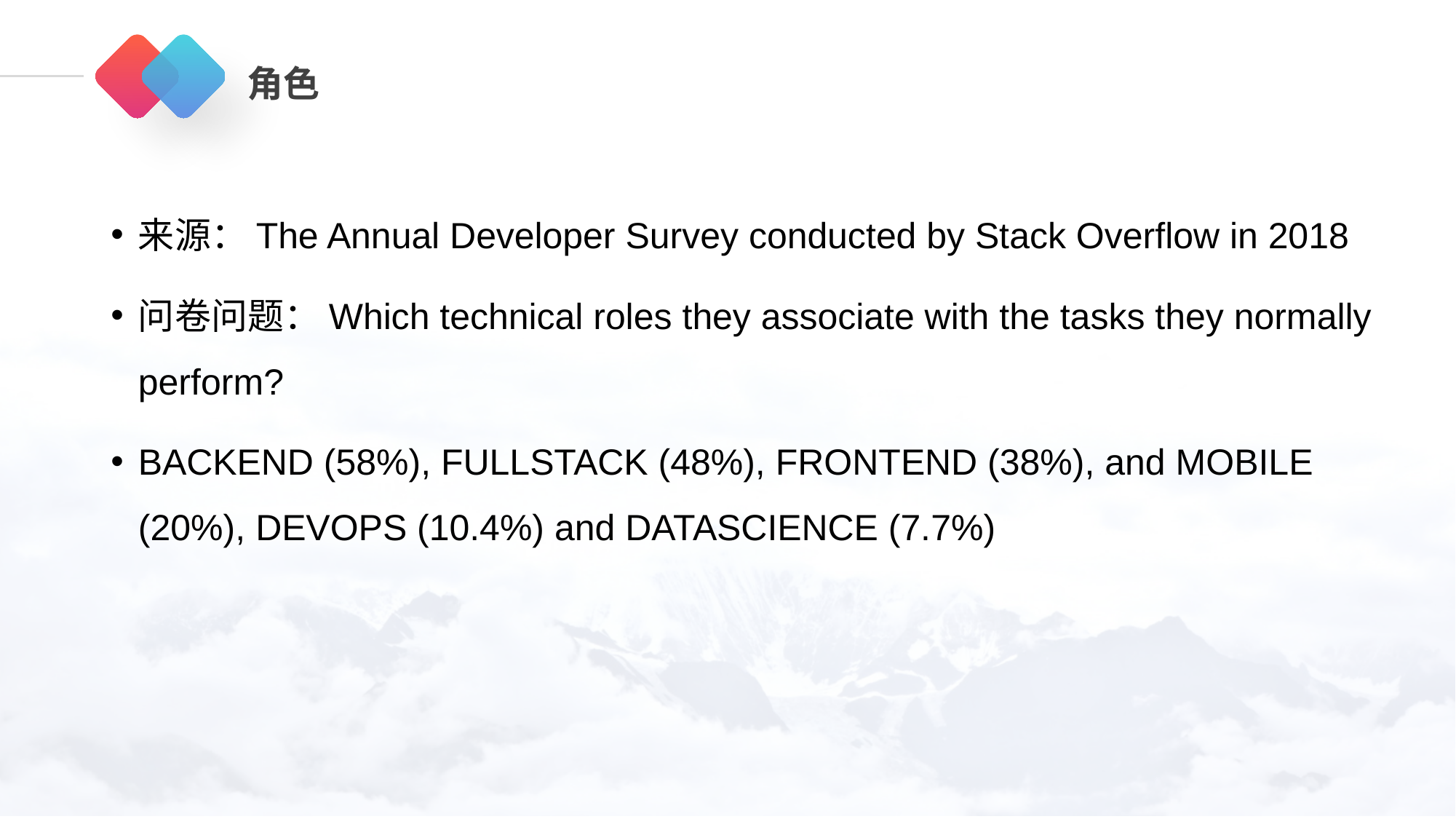

# 角色
来源：The Annual Developer Survey conducted by Stack Overflow in 2018
问卷问题：Which technical roles they associate with the tasks they normally perform?
BACKEND (58%), FULLSTACK (48%), FRONTEND (38%), and MOBILE (20%), DEVOPS (10.4%) and DATASCIENCE (7.7%)